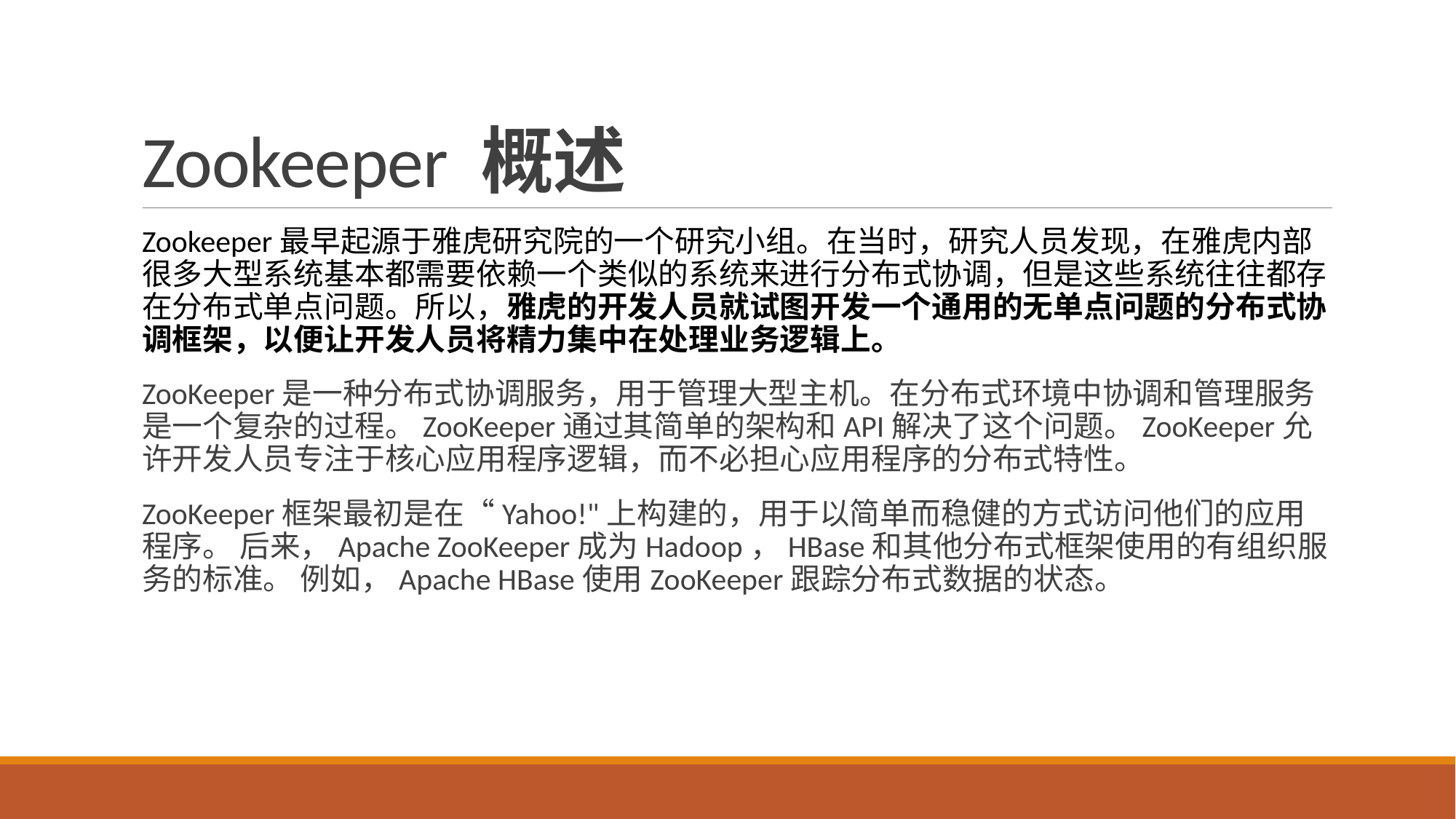

# Zookeeper 概述
Zookeeper最早起源于雅虎研究院的一个研究小组。在当时，研究人员发现，在雅虎内部很多大型系统基本都需要依赖一个类似的系统来进行分布式协调，但是这些系统往往都存在分布式单点问题。所以，雅虎的开发人员就试图开发一个通用的无单点问题的分布式协调框架，以便让开发人员将精力集中在处理业务逻辑上。
ZooKeeper是一种分布式协调服务，用于管理大型主机。在分布式环境中协调和管理服务是一个复杂的过程。ZooKeeper通过其简单的架构和API解决了这个问题。ZooKeeper允许开发人员专注于核心应用程序逻辑，而不必担心应用程序的分布式特性。
ZooKeeper框架最初是在“Yahoo!"上构建的，用于以简单而稳健的方式访问他们的应用程序。 后来，Apache ZooKeeper成为Hadoop，HBase和其他分布式框架使用的有组织服务的标准。 例如，Apache HBase使用ZooKeeper跟踪分布式数据的状态。